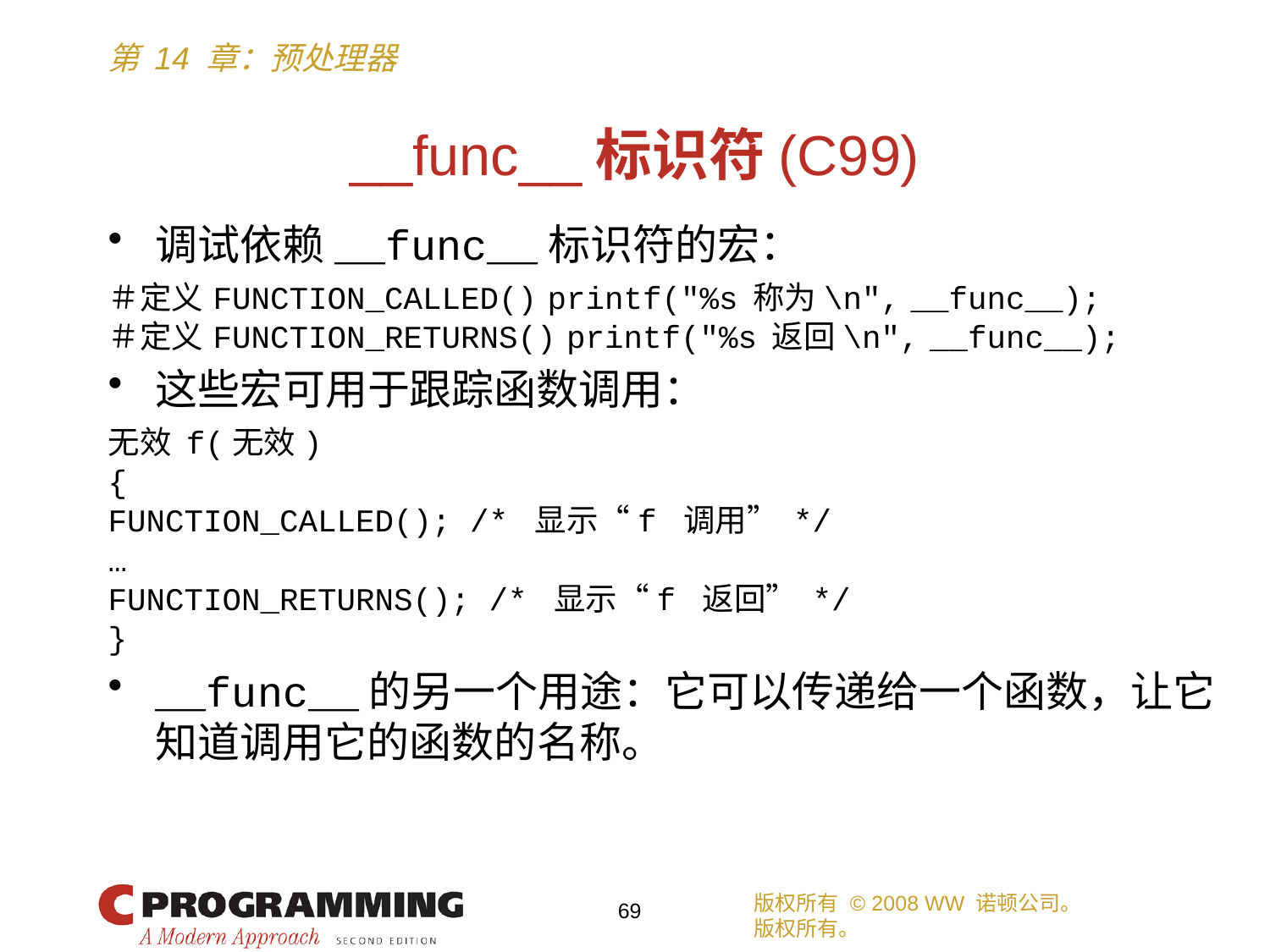

# __func__标识符(C99)
调试依赖__func__标识符的宏：
＃定义 FUNCTION_CALLED() printf("%s 称为\n", __func__);
＃定义 FUNCTION_RETURNS() printf("%s 返回\n", __func__);
这些宏可用于跟踪函数调用：
无效 f(无效)
{
FUNCTION_CALLED(); /* 显示“f 调用” */
…
FUNCTION_RETURNS(); /* 显示“f 返回” */
}
__func__的另一个用途：它可以传递给一个函数，让它知道调用它的函数的名称。
版权所有 © 2008 WW 诺顿公司。
版权所有。
69